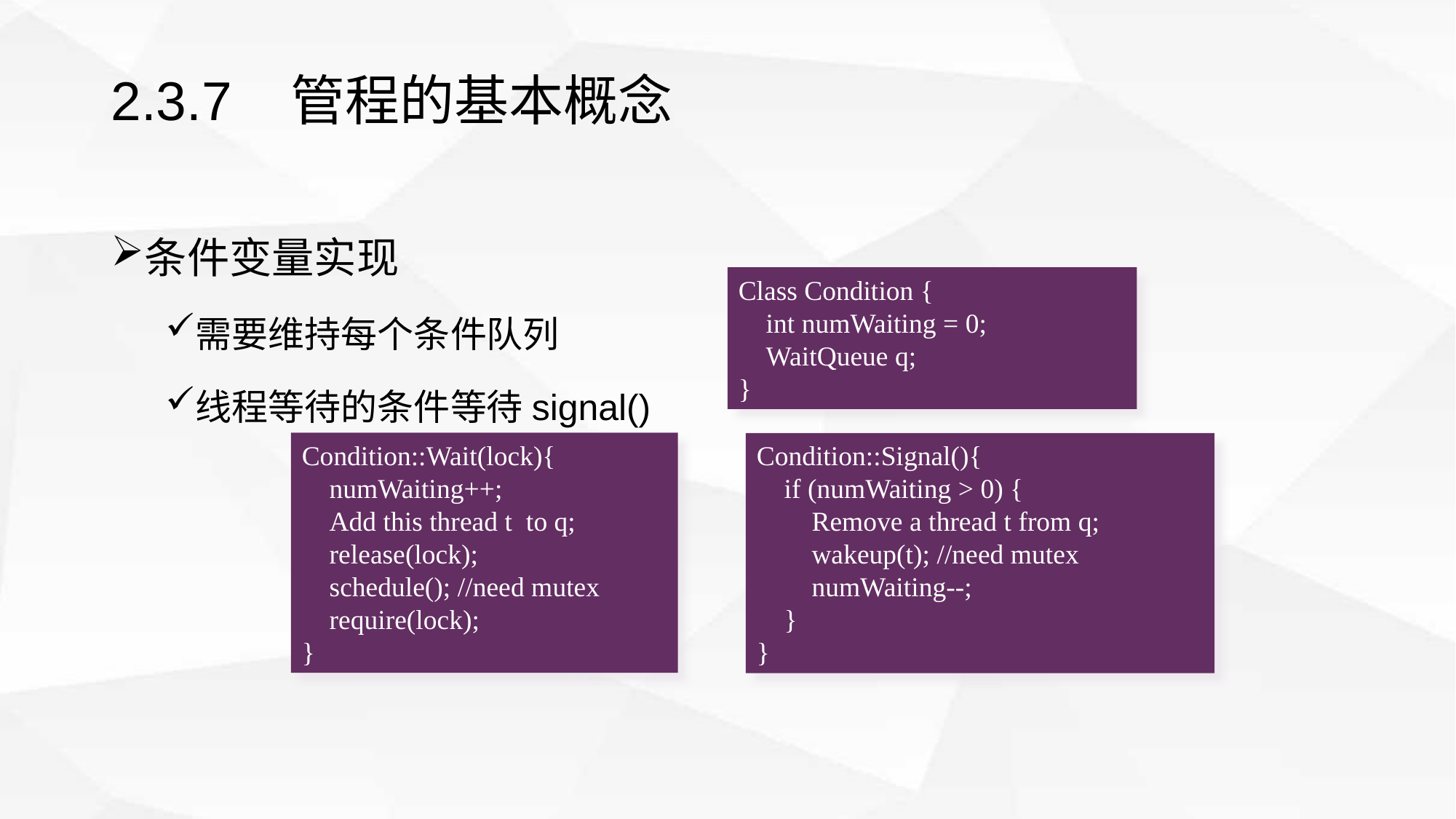

# 2.3.7   管程的基本概念
条件变量实现
需要维持每个条件队列
线程等待的条件等待signal()

Class Condition {
    int numWaiting = 0;
    WaitQueue q;
}
Condition::Wait(lock){
    numWaiting++;
    Add this thread t  to q;
    release(lock);
    schedule(); //need mutex
    require(lock);
}
Condition::Signal(){
    if (numWaiting > 0) {
        Remove a thread t from q;
        wakeup(t); //need mutex
        numWaiting--;
    }
}